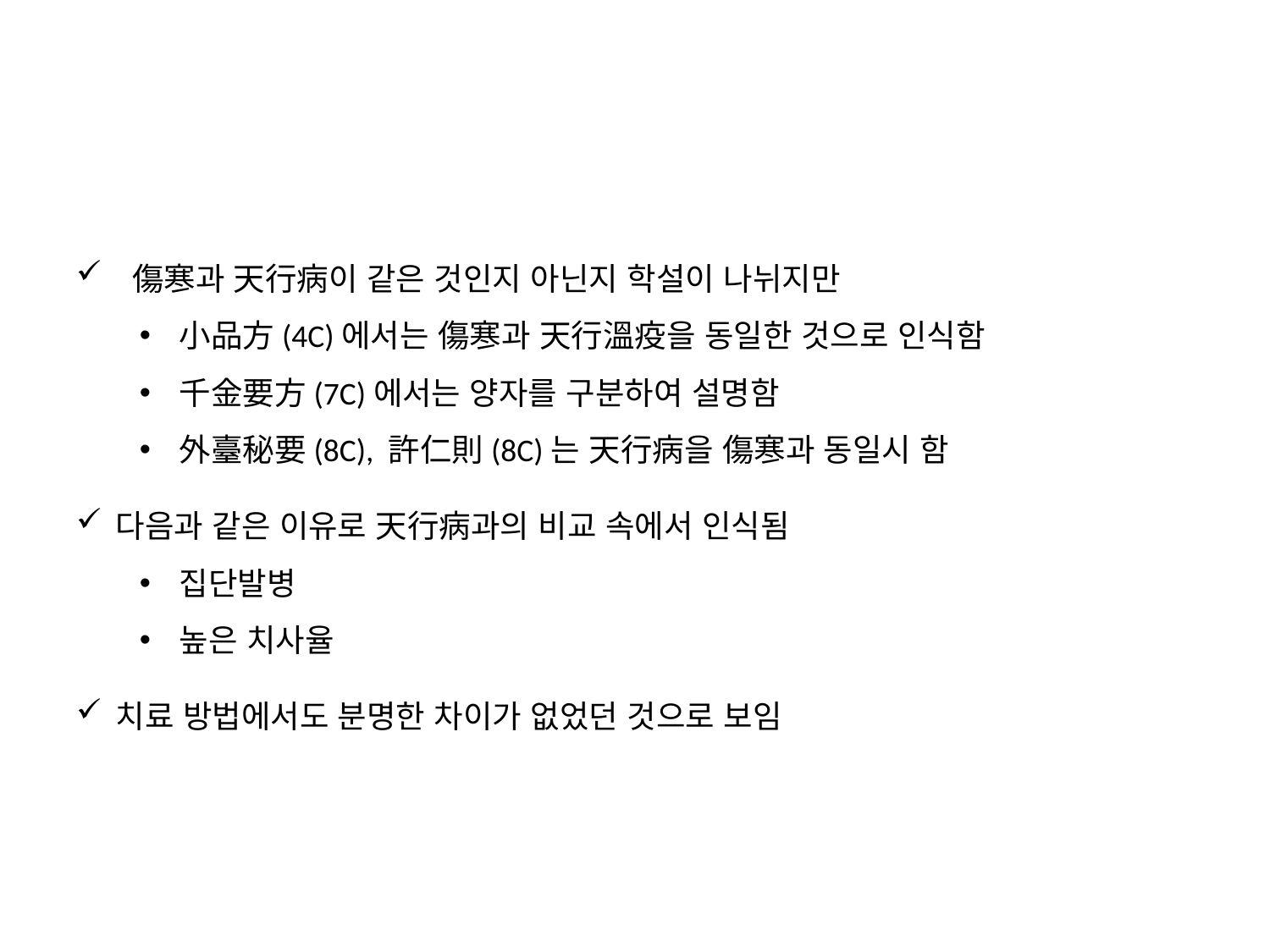

傷寒과 天行病이 같은 것인지 아닌지 학설이 나뉘지만
小品方(4C)에서는 傷寒과 天行溫疫을 동일한 것으로 인식함
千金要方(7C)에서는 양자를 구분하여 설명함
外臺秘要(8C), 許仁則(8C)는 天行病을 傷寒과 동일시 함

다음과 같은 이유로 天行病과의 비교 속에서 인식됨
집단발병
높은 치사율

치료 방법에서도 분명한 차이가 없었던 것으로 보임